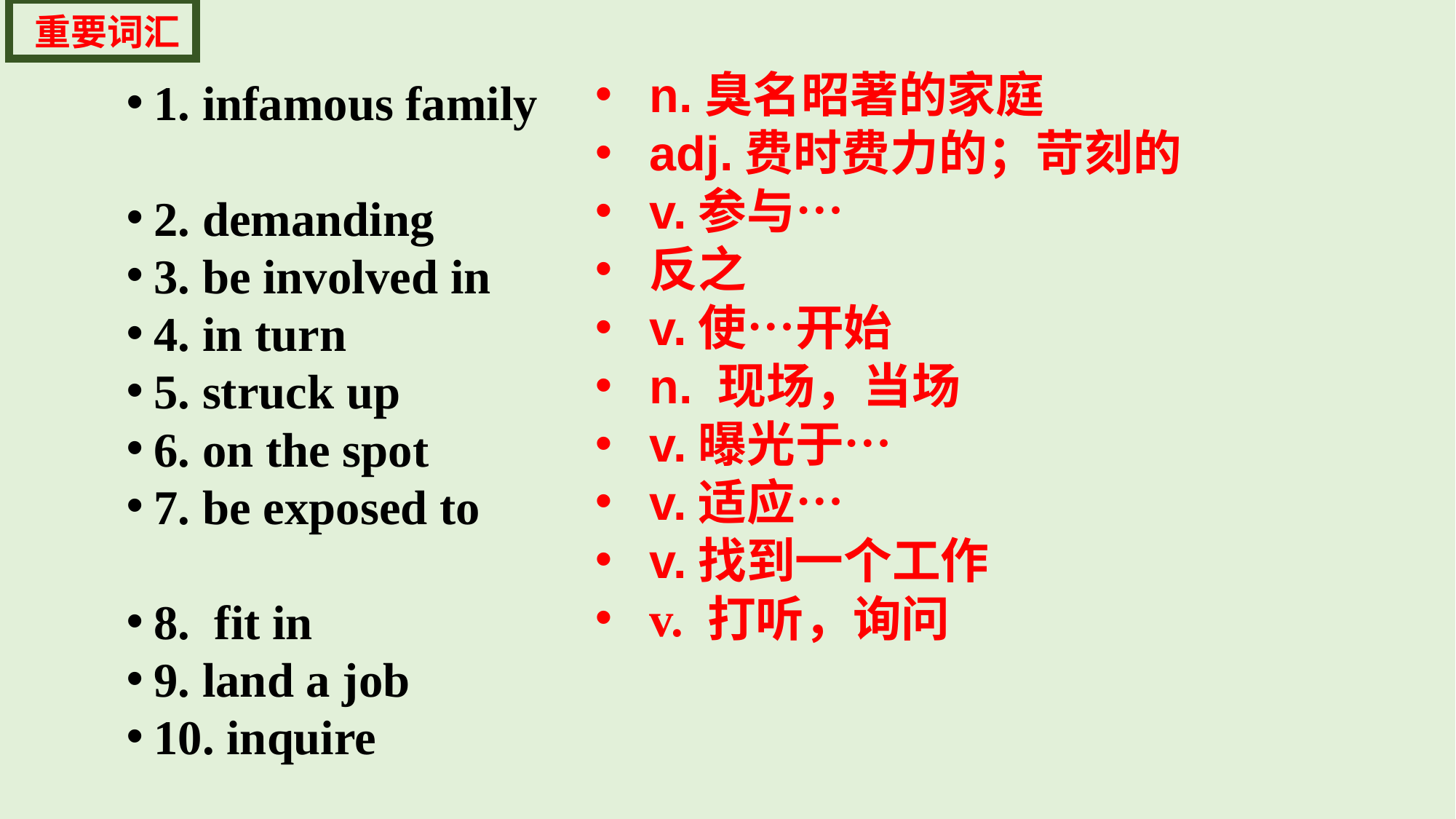

重要词汇
n.臭名昭著的家庭
adj.费时费力的；苛刻的
v.参与…
反之
v.使…开始
n. 现场，当场
v.曝光于…
v.适应…
v.找到一个工作
v. 打听，询问
1. infamous family
2. demanding
3. be involved in
4. in turn
5. struck up
6. on the spot
7. be exposed to
8.  fit in
9. land a job
10. inquire